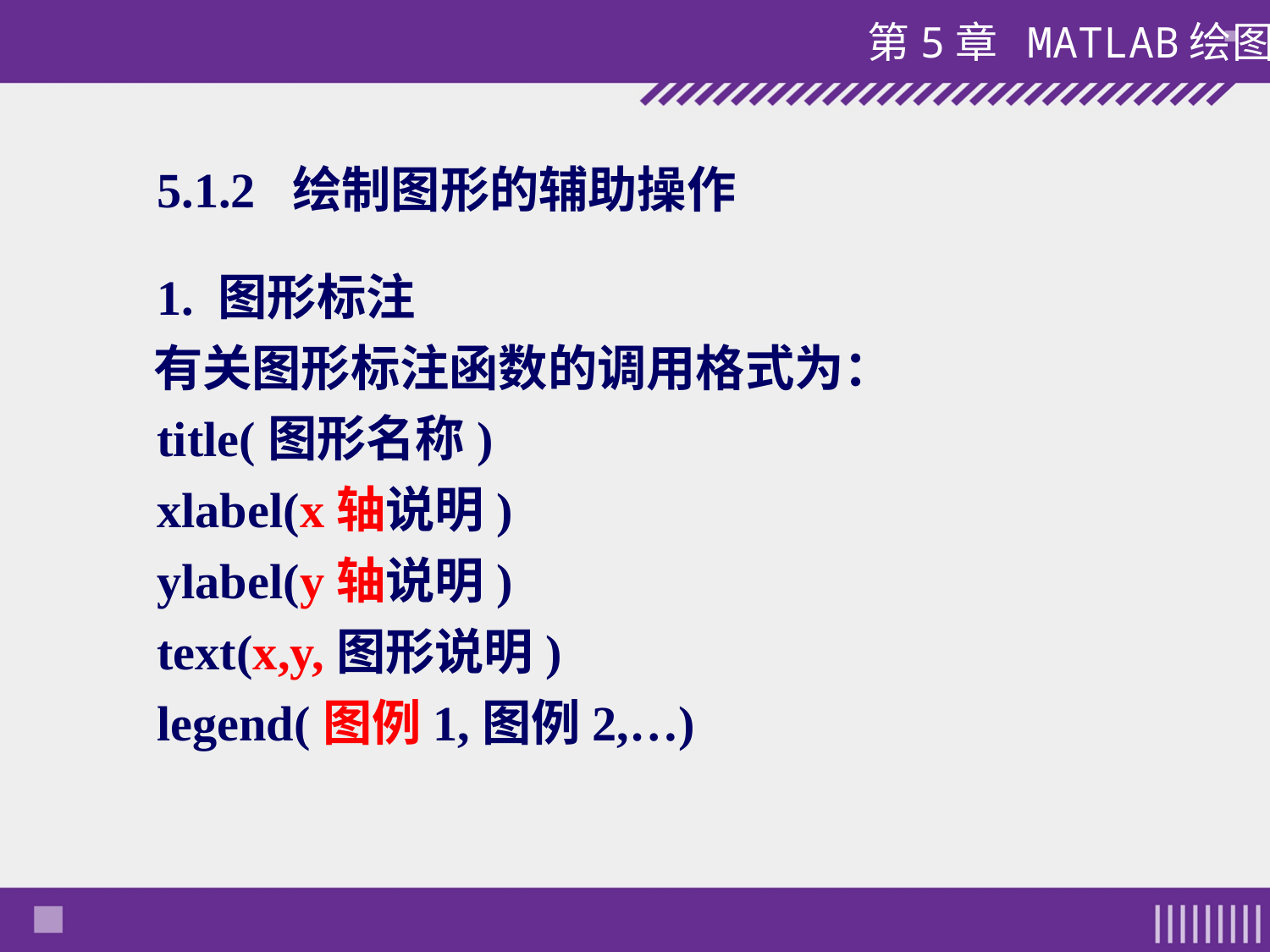

#
    5.1.2  绘制图形的辅助操作

    1. 图形标注
   有关图形标注函数的调用格式为：
    title(图形名称)
    xlabel(x轴说明)
    ylabel(y轴说明)
    text(x,y,图形说明)
    legend(图例1,图例2,…)